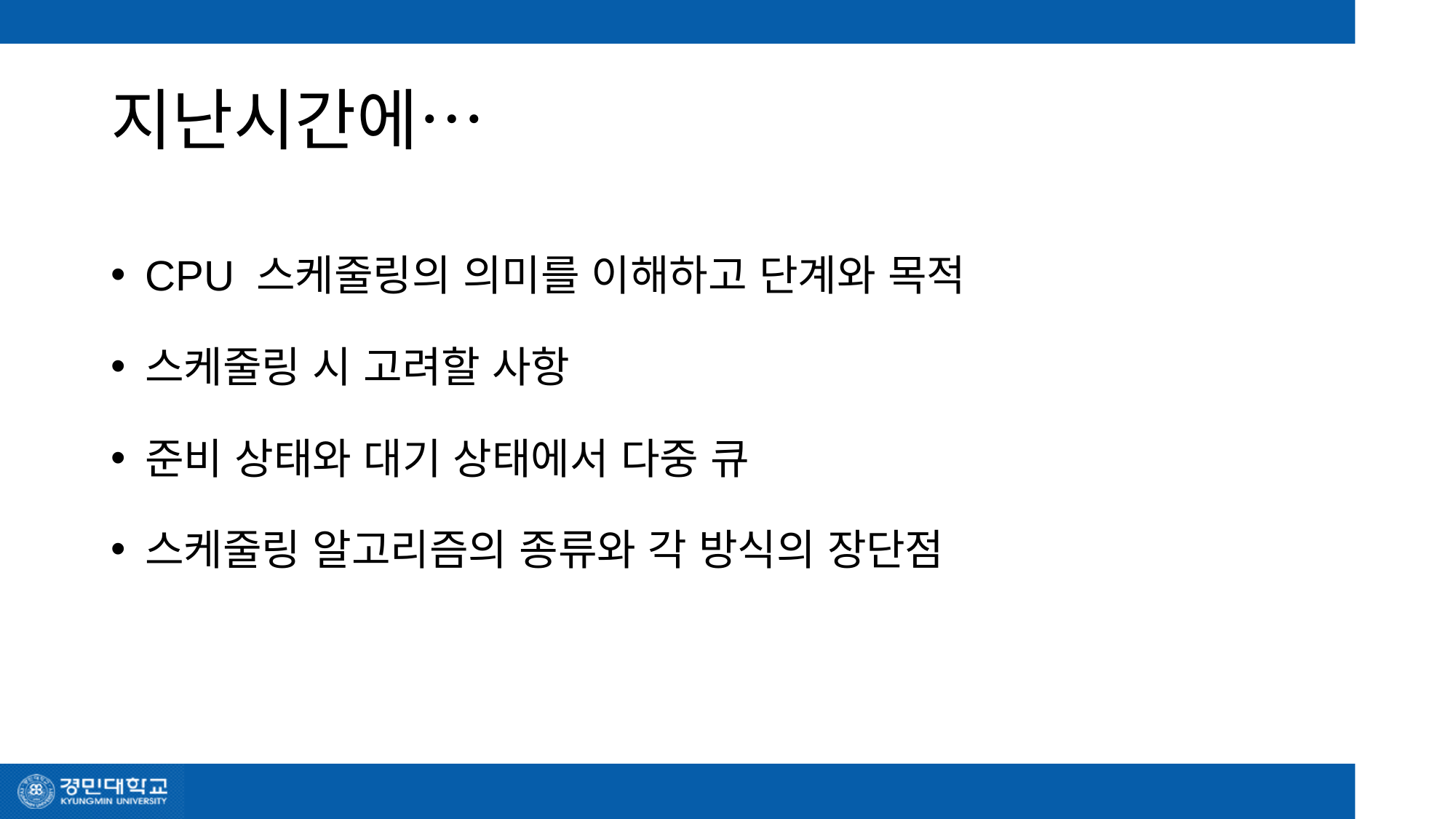

# 지난시간에…
CPU 스케줄링의 의미를 이해하고 단계와 목적
스케줄링 시 고려할 사항
준비 상태와 대기 상태에서 다중 큐
스케줄링 알고리즘의 종류와 각 방식의 장단점